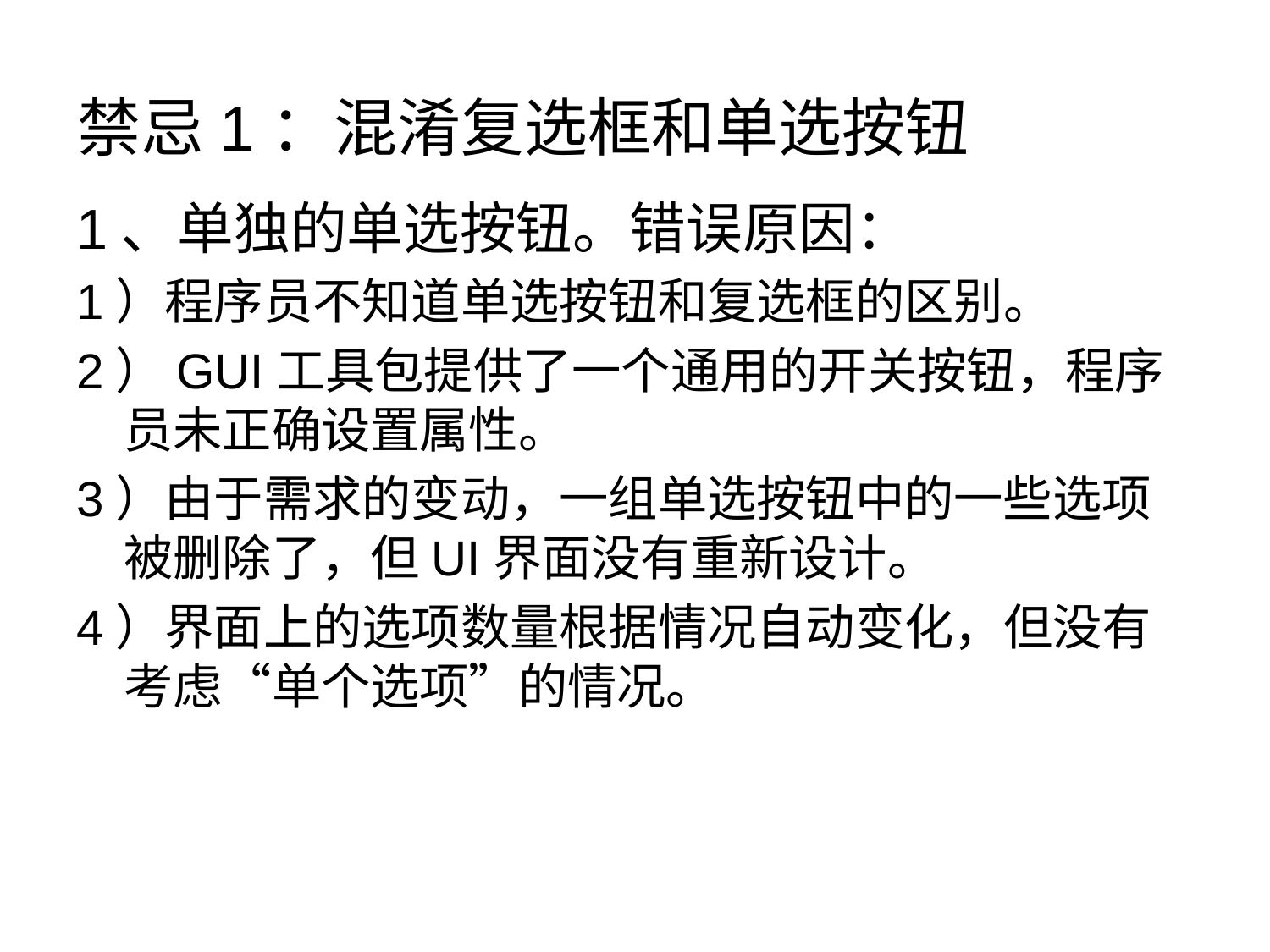

禁忌1：混淆复选框和单选按钮
1、单独的单选按钮。错误原因：
1）程序员不知道单选按钮和复选框的区别。
2）GUI工具包提供了一个通用的开关按钮，程序员未正确设置属性。
3）由于需求的变动，一组单选按钮中的一些选项被删除了，但UI界面没有重新设计。
4）界面上的选项数量根据情况自动变化，但没有考虑“单个选项”的情况。